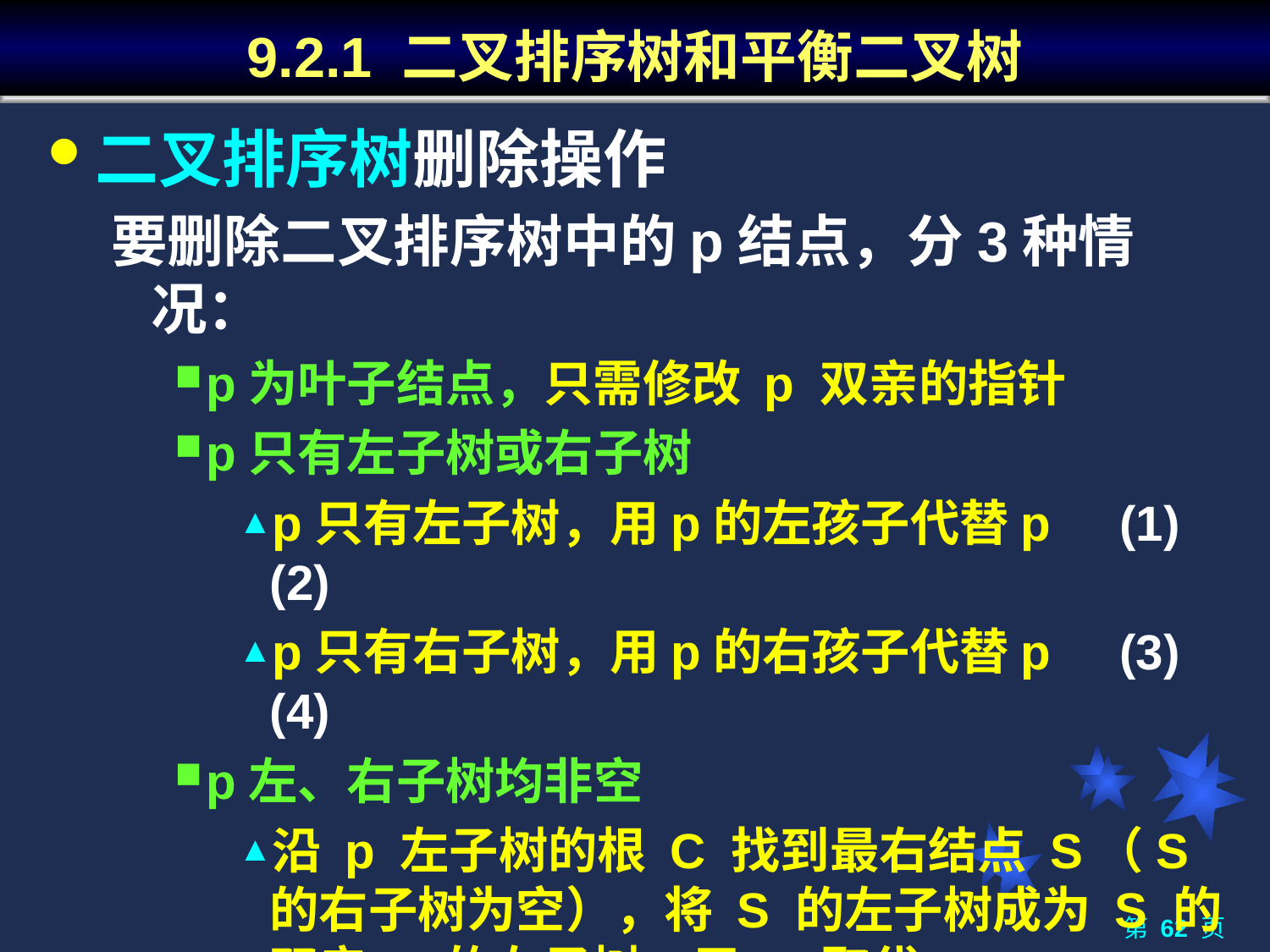

# 9.2.1 二叉排序树和平衡二叉树
二叉排序树删除操作
要删除二叉排序树中的p结点，分3种情况：
p为叶子结点，只需修改 p 双亲的指针
p只有左子树或右子树
p只有左子树，用p的左孩子代替p     (1)(2)
p只有右子树，用p的右孩子代替p     (3)(4)
p左、右子树均非空
沿 p 左子树的根 C 找到最右结点 S（S的右子树为空），将 S 的左子树成为 S 的双亲Q 的右子树，用 S 取代 p             	    (5)
若 C 无右子树，用 C 取代 p            	    (6)
第 62 页